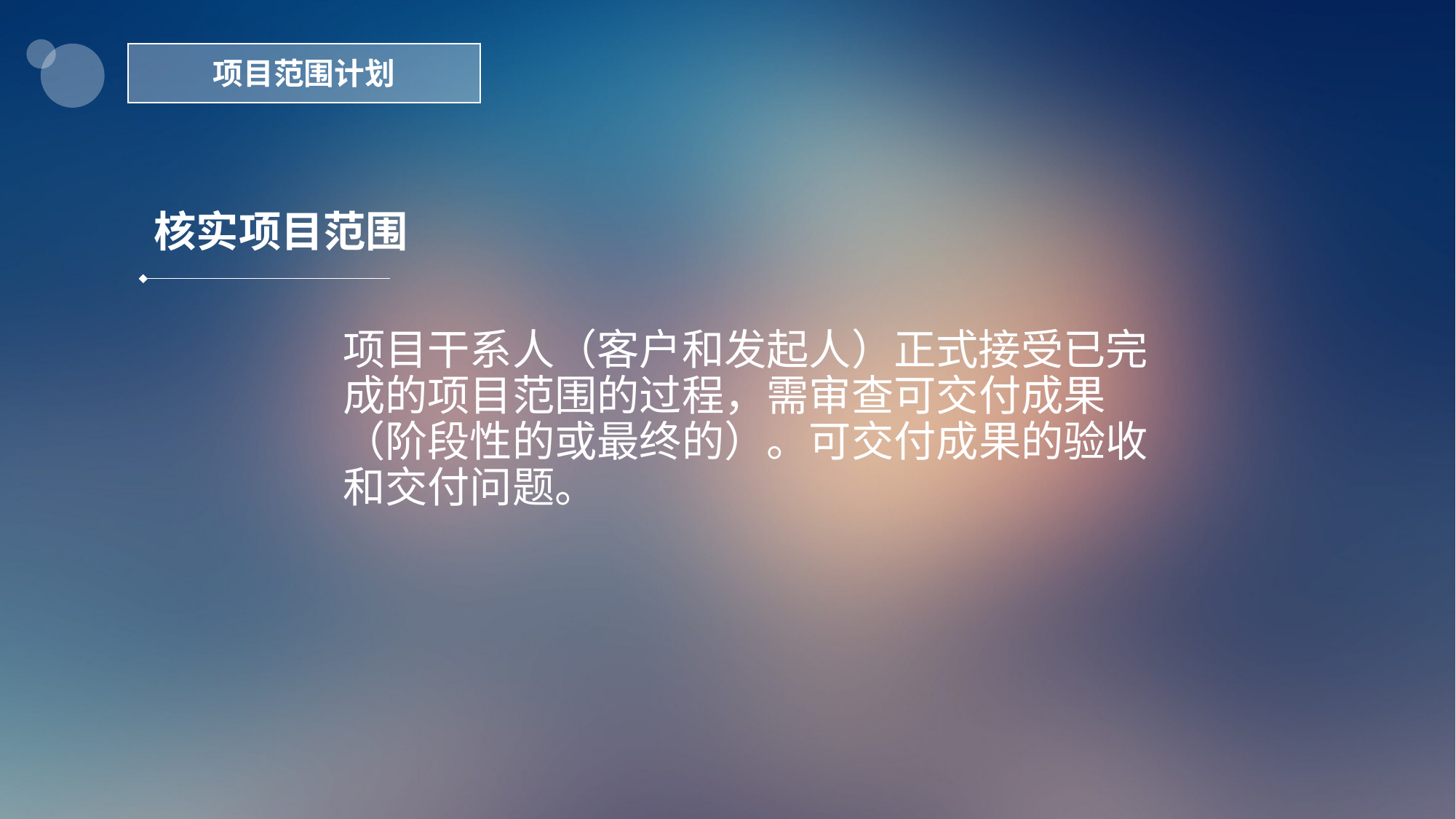

项目范围计划
核实项目范围
项目干系人（客户和发起人）正式接受已完成的项目范围的过程，需审查可交付成果（阶段性的或最终的）。可交付成果的验收和交付问题。